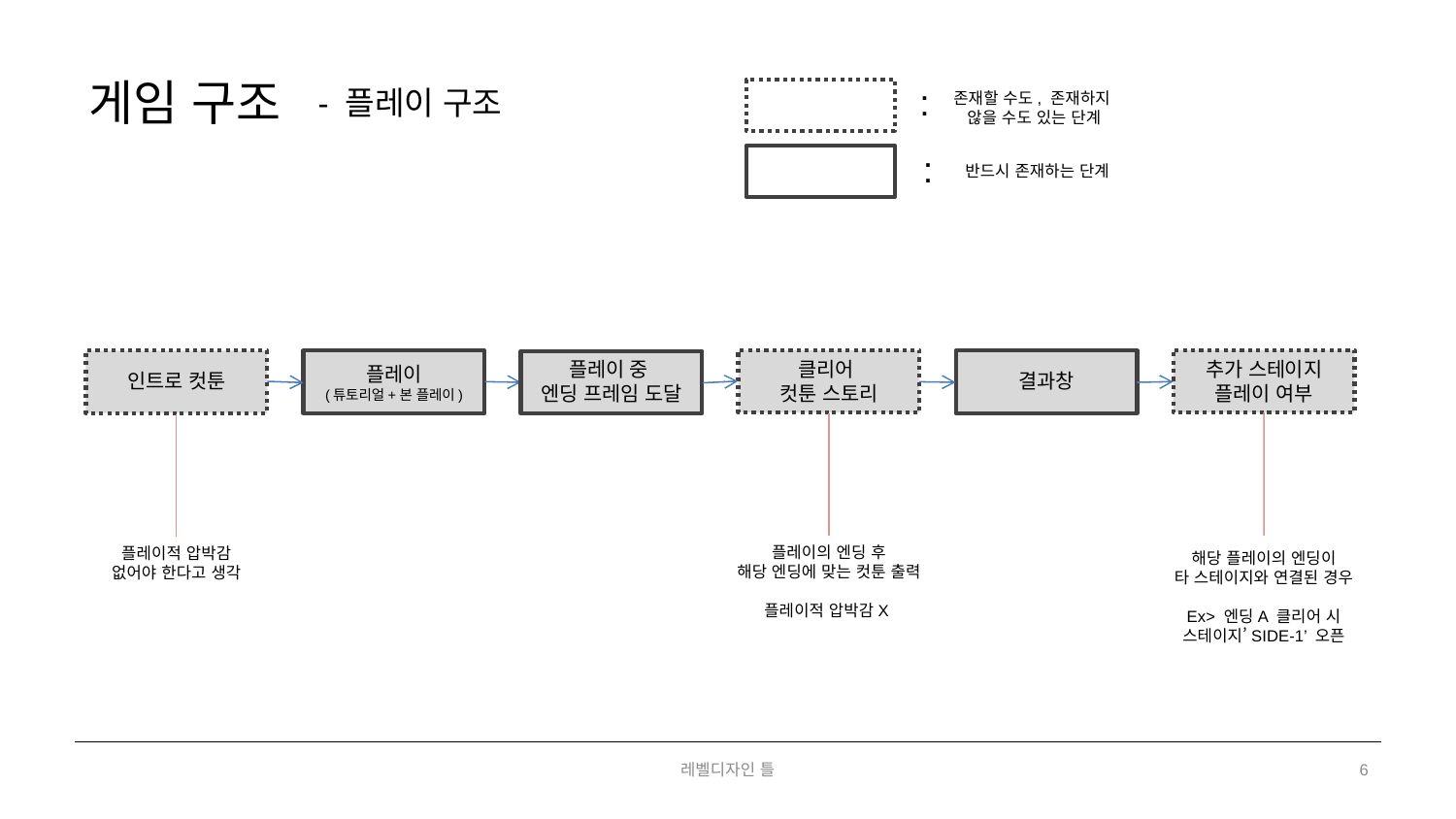

게임 구조
:
- 플레이 구조

존재할 수도, 존재하지
않을 수도 있는 단계
:

반드시 존재하는 단계

추가 스테이지 플레이 여부
플레이 중
엔딩 프레임 도달

클리어
컷툰 스토리

인트로 컷툰

플레이
(튜토리얼+본 플레이)

결과창
플레이의 엔딩 후
해당 엔딩에 맞는 컷툰 출력

플레이적 압박감X
플레이적 압박감
없어야 한다고 생각
해당 플레이의 엔딩이
타 스테이지와 연결된 경우

Ex> 엔딩A 클리어 시 스테이지’SIDE-1’ 오픈
레벨디자인 틀
6